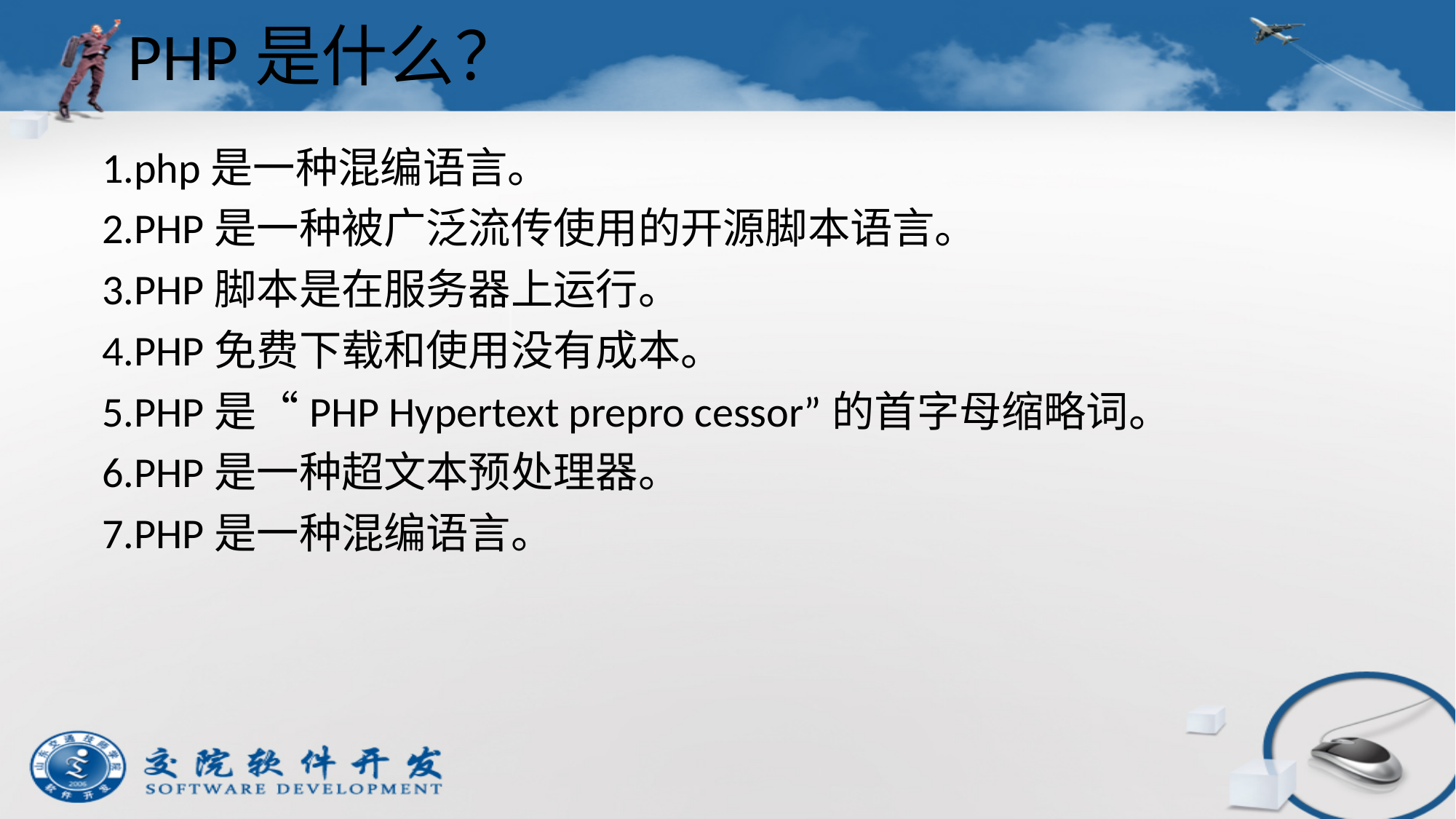

# PHP是什么？
1.php是一种混编语言。
2.PHP是一种被广泛流传使用的开源脚本语言。
3.PHP脚本是在服务器上运行。
4.PHP免费下载和使用没有成本。
5.PHP是“PHP Hypertext prepro cessor”的首字母缩略词。
6.PHP是一种超文本预处理器。
7.PHP是一种混编语言。